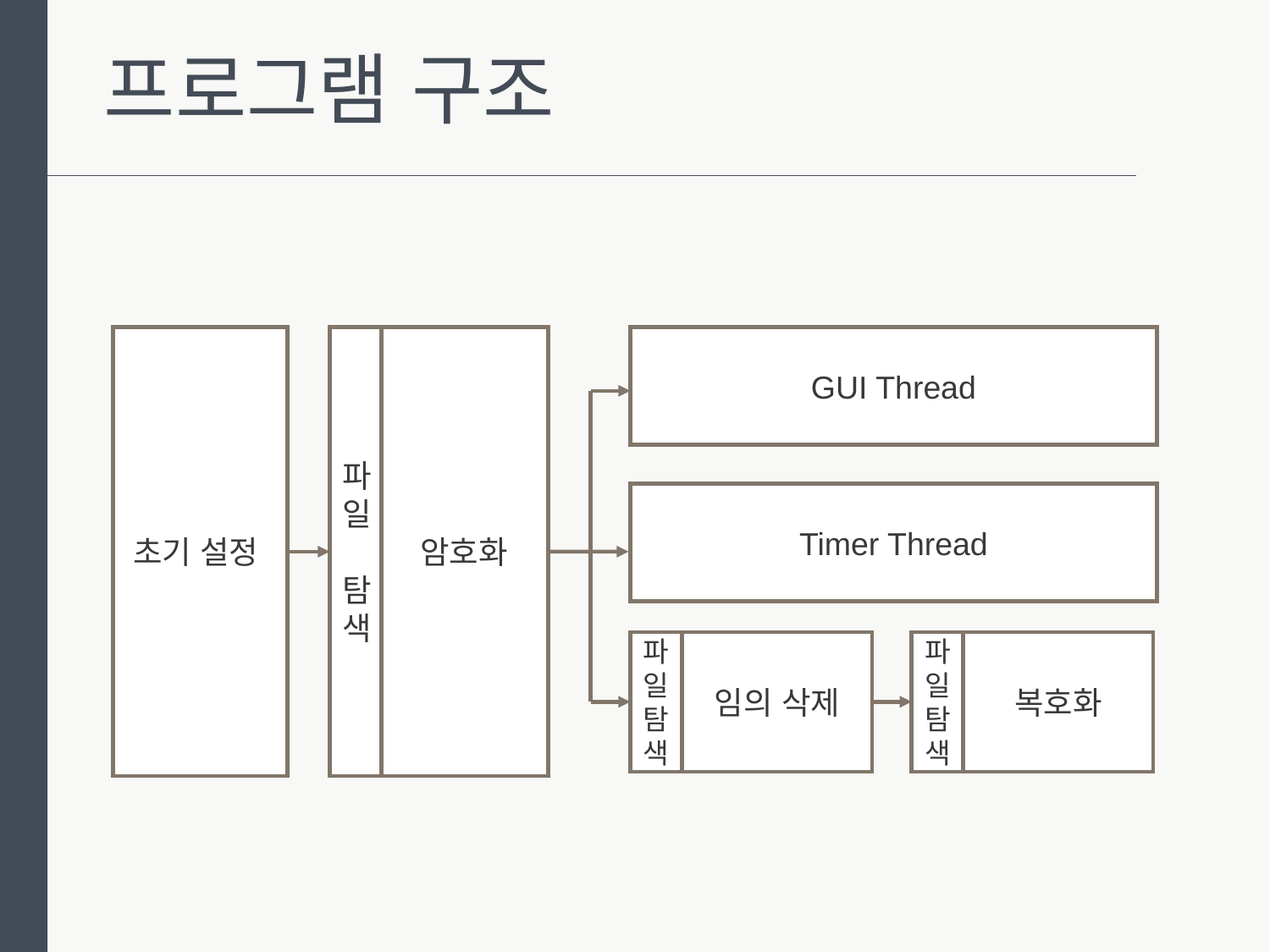

프로그램 구조
파일 탐색
암호화
초기 설정
GUI Thread
Timer Thread
파일 탐색
임의 삭제
파일 탐색
복호화